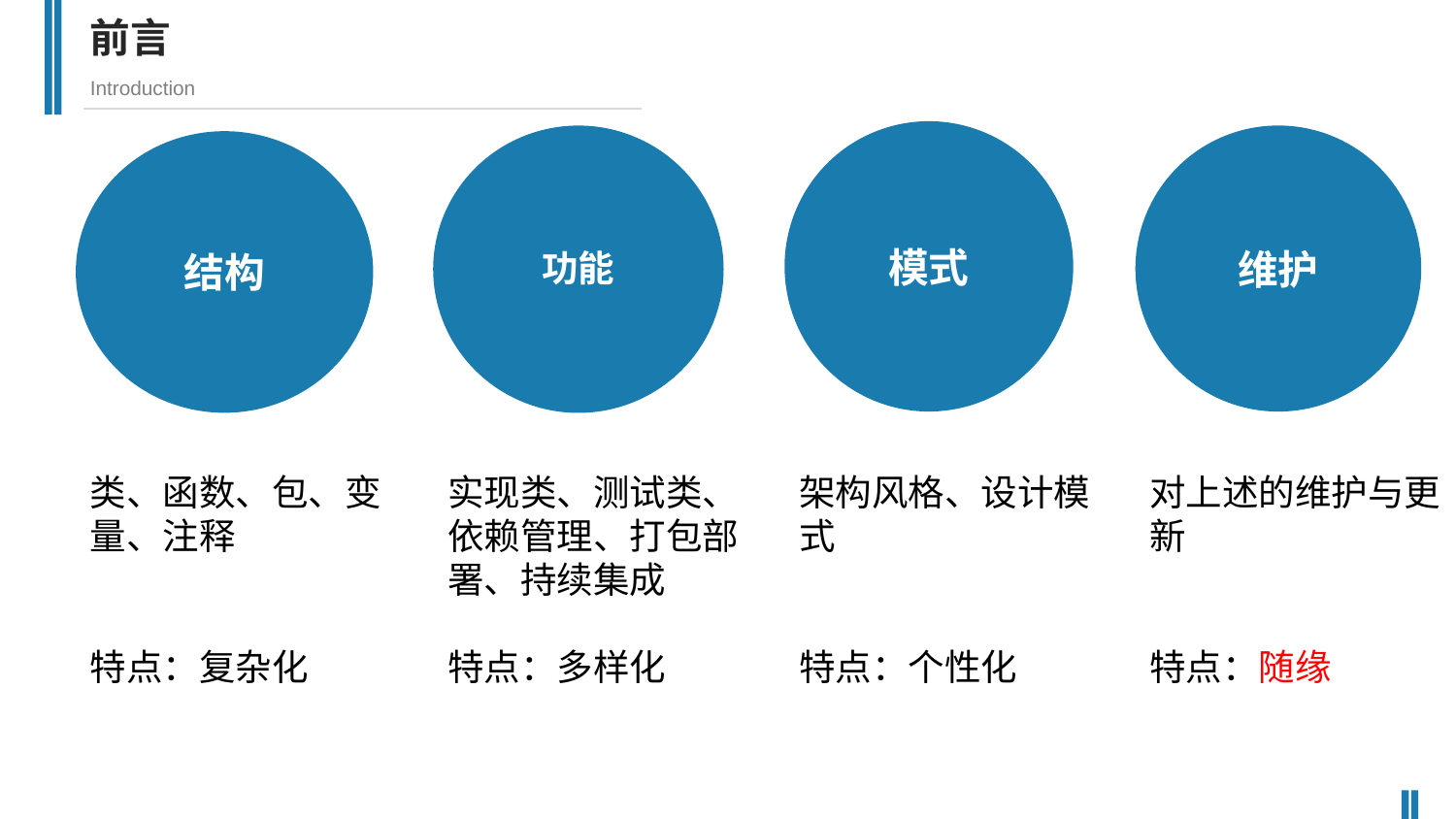

前言
Introduction
模式
维护

功能

结构
类、函数、包、变量、注释

特点：复杂化
实现类、测试类、依赖管理、打包部署、持续集成

特点：多样化
对上述的维护与更新

特点：随缘
架构风格、设计模式

特点：个性化